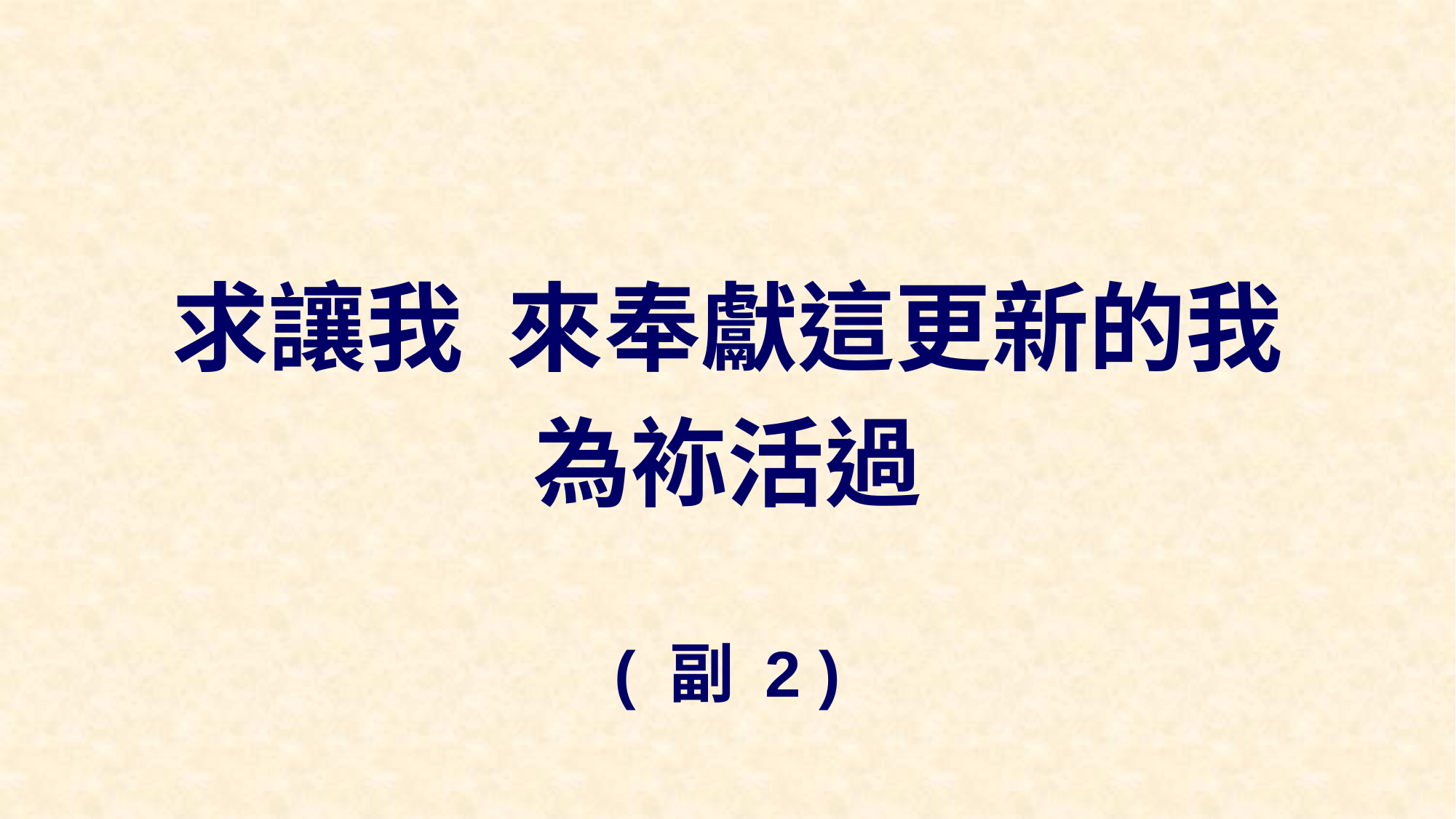

求讓我  來奉獻這更新的我
為袮活過
( 副 2 )